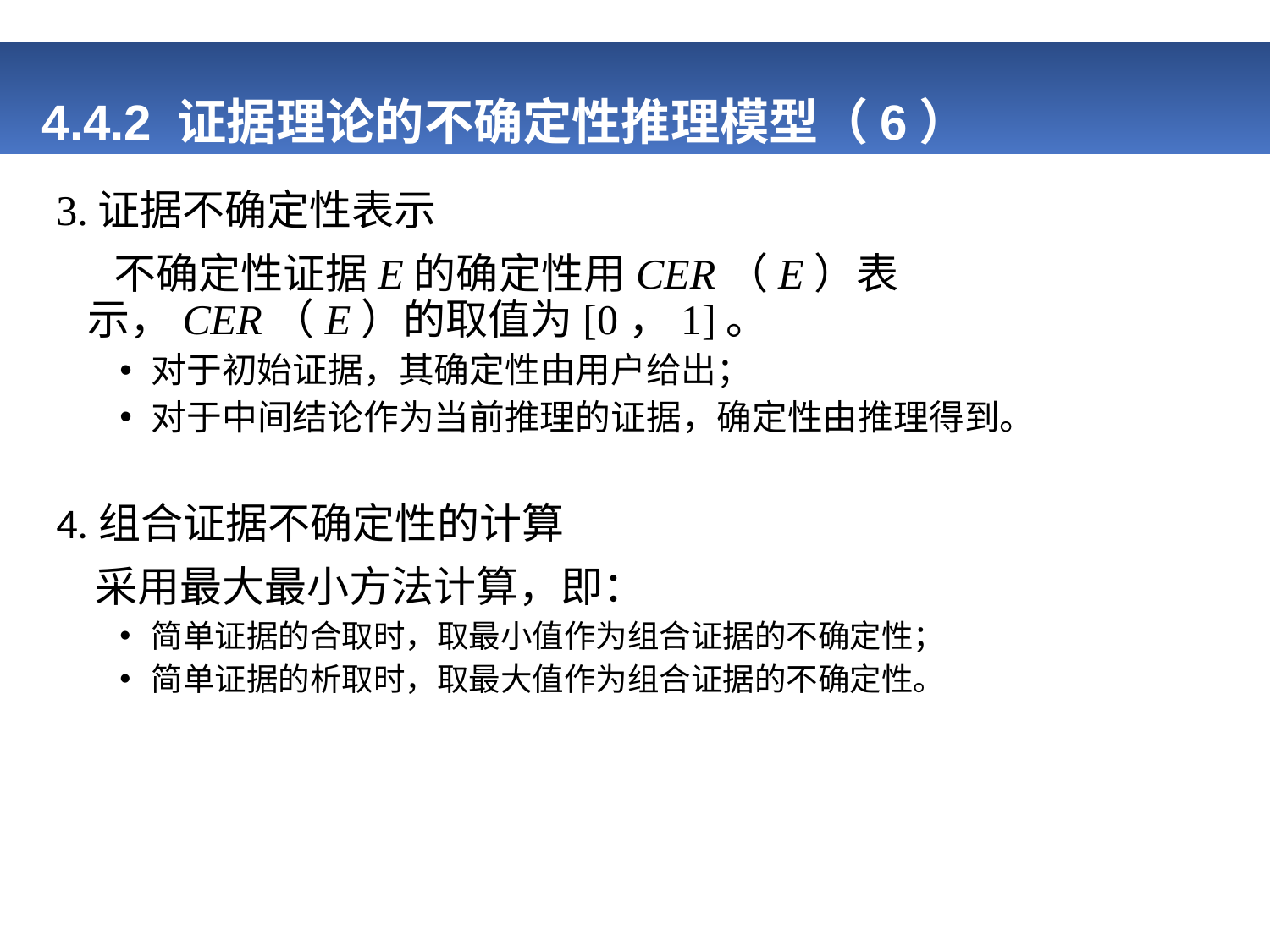

# 4.4.2 证据理论的不确定性推理模型（6）
3.证据不确定性表示
     不确定性证据E的确定性用CER（E）表示，CER（E）的取值为[0，1]。
对于初始证据，其确定性由用户给出；
对于中间结论作为当前推理的证据，确定性由推理得到。

4.组合证据不确定性的计算
   采用最大最小方法计算，即：
简单证据的合取时，取最小值作为组合证据的不确定性；
简单证据的析取时，取最大值作为组合证据的不确定性。